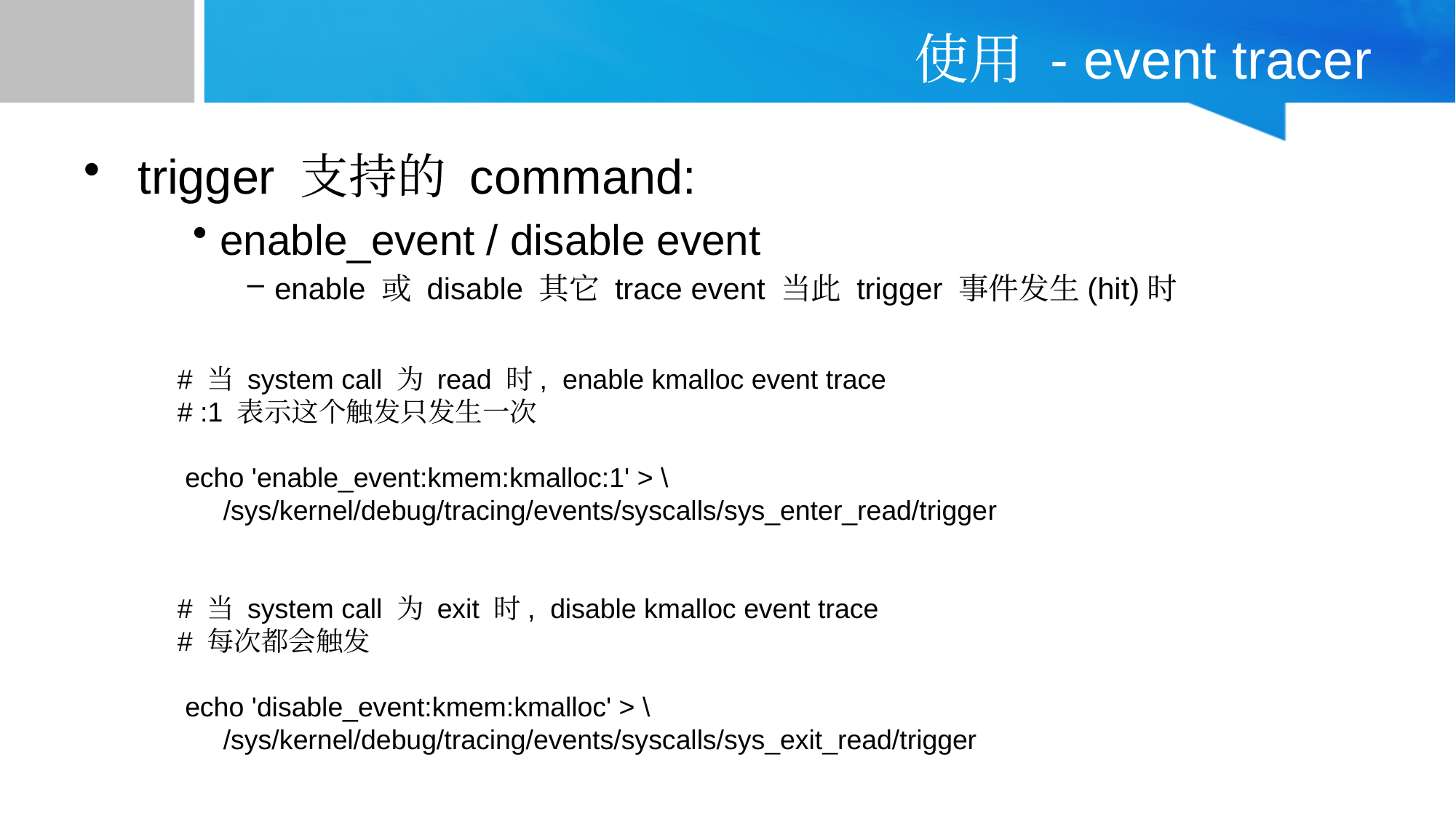

# 使用 - event tracer
 trigger 支持的 command:
enable_event / disable event
enable 或 disable 其它 trace event 当此 trigger 事件发生(hit)时
# 当 system call 为 read 时,  enable kmalloc event trace
# :1 表示这个触发只发生一次

 echo 'enable_event:kmem:kmalloc:1' > \
      /sys/kernel/debug/tracing/events/syscalls/sys_enter_read/trigger

# 当 system call 为 exit 时,  disable kmalloc event trace
# 每次都会触发

 echo 'disable_event:kmem:kmalloc' > \
      /sys/kernel/debug/tracing/events/syscalls/sys_exit_read/trigger